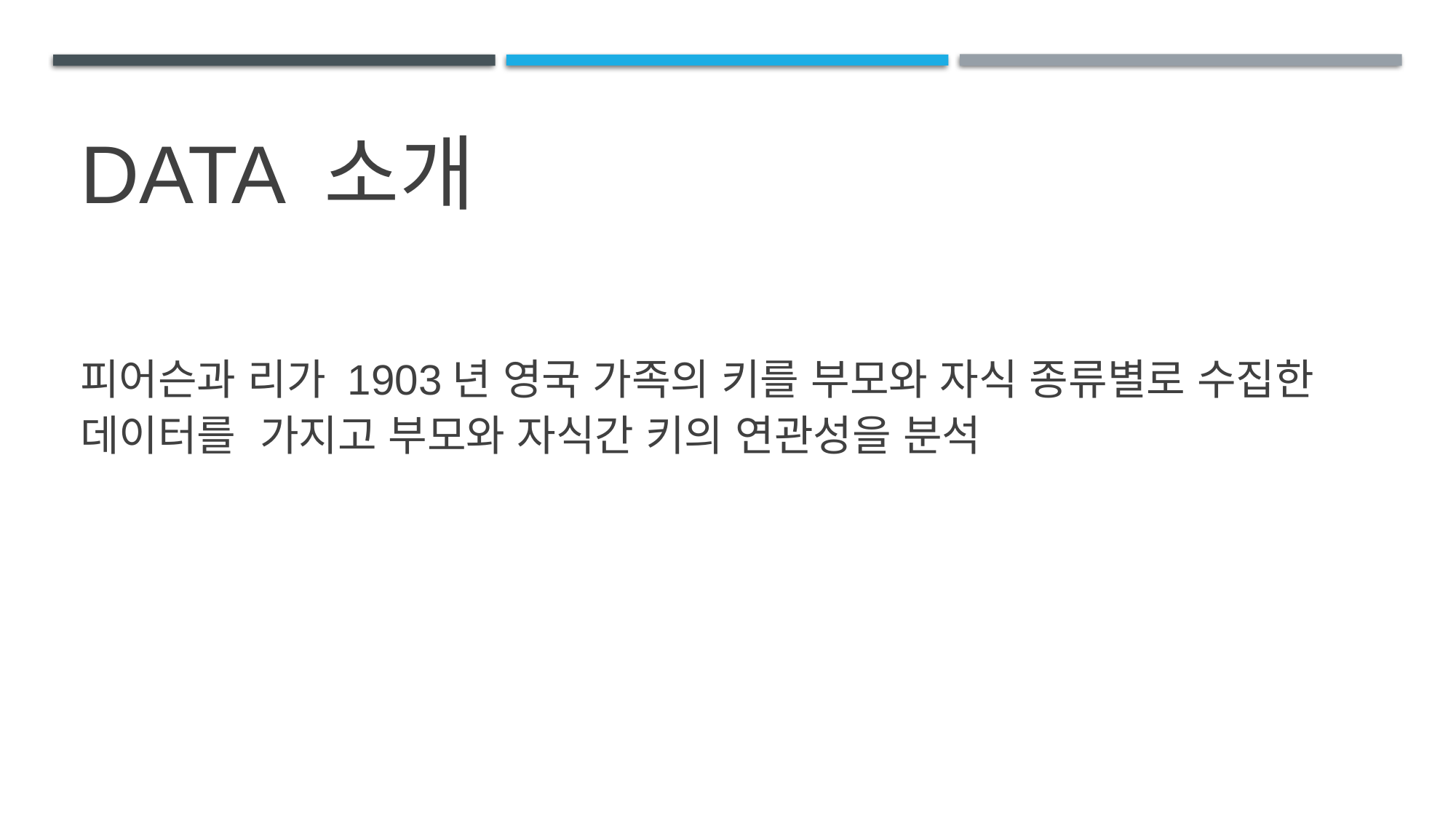

# Data 소개
피어슨과 리가 1903년 영국 가족의 키를 부모와 자식 종류별로 수집한 데이터를  가지고 부모와 자식간 키의 연관성을 분석